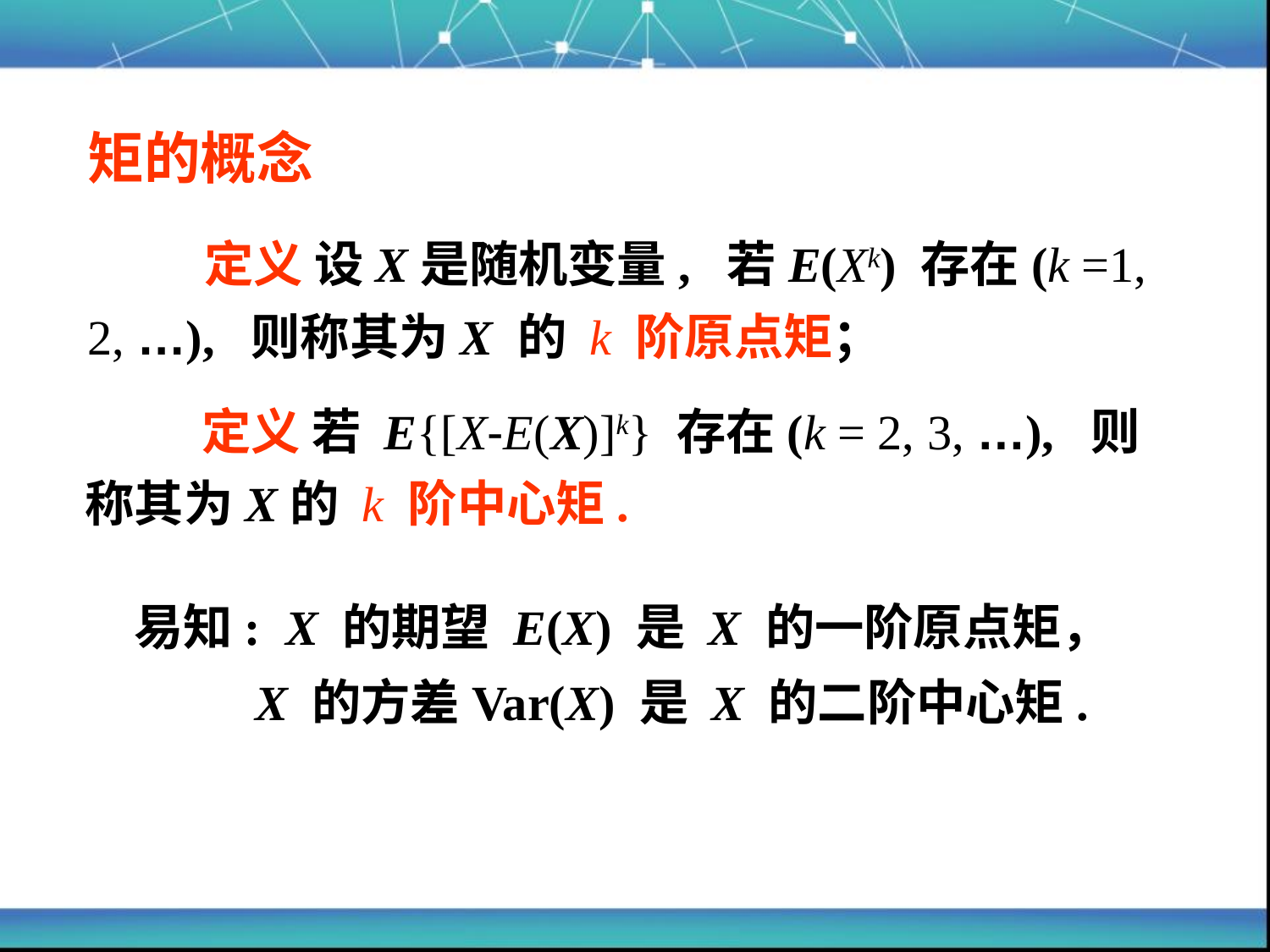

矩的概念
        定义 设X是随机变量,  若E(Xk) 存在(k =1, 2, …),  则称其为X 的 k 阶原点矩；
        定义 若 E{[X-E(X)]k} 存在(k = 2, 3, …),  则称其为X的 k 阶中心矩.
 易知:  X 的期望 E(X) 是 X 的一阶原点矩，
            X 的方差Var(X) 是 X 的二阶中心矩.